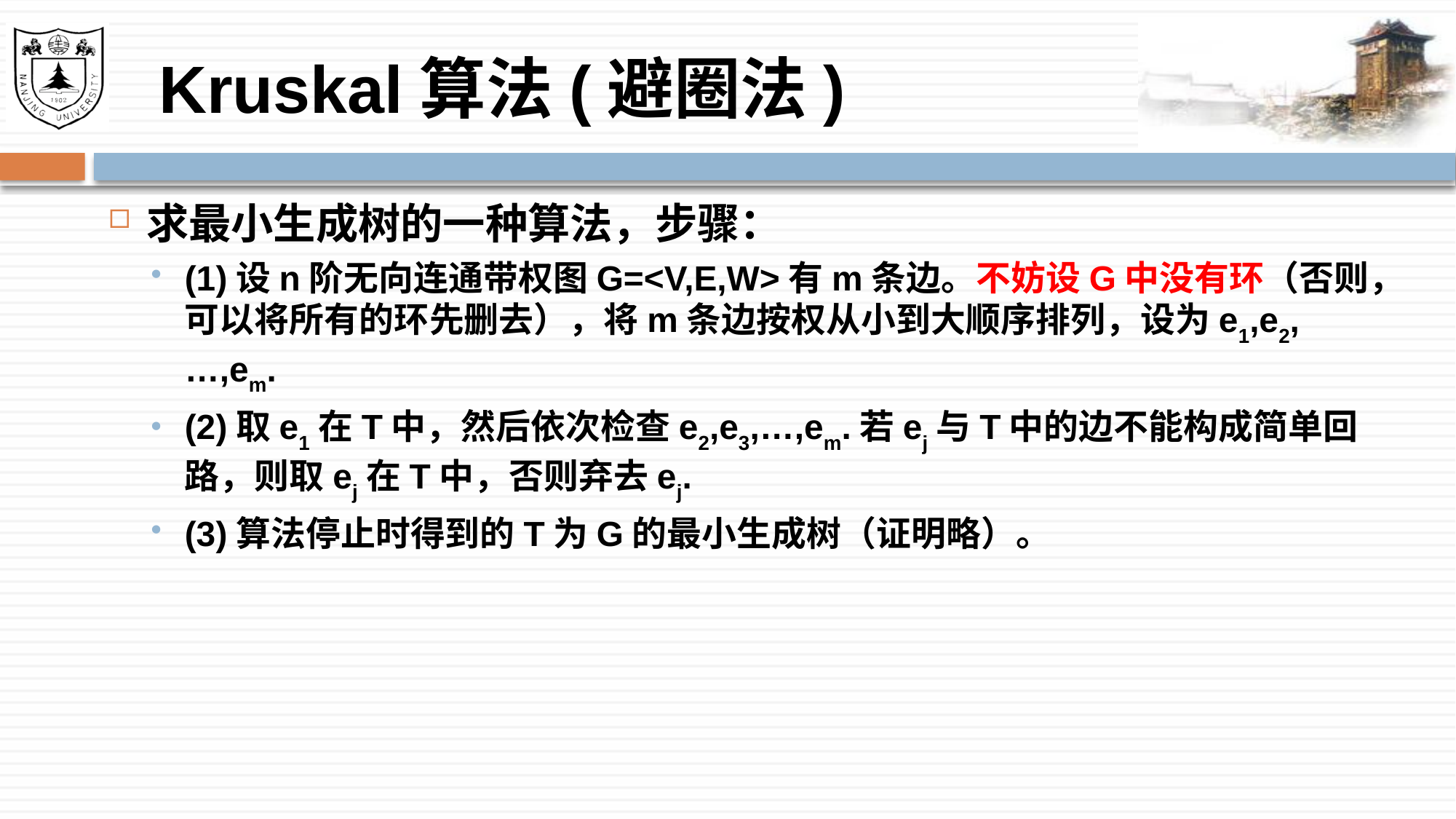

# Kruskal算法(避圈法)
求最小生成树的一种算法，步骤：
(1)设n阶无向连通带权图G=<V,E,W>有m条边。不妨设G中没有环（否则，可以将所有的环先删去），将m条边按权从小到大顺序排列，设为e1,e2,…,em.
(2)取e1在T中，然后依次检查e2,e3,…,em.若ej与T中的边不能构成简单回路，则取ej在T中，否则弃去ej.
(3)算法停止时得到的T为G的最小生成树（证明略）。